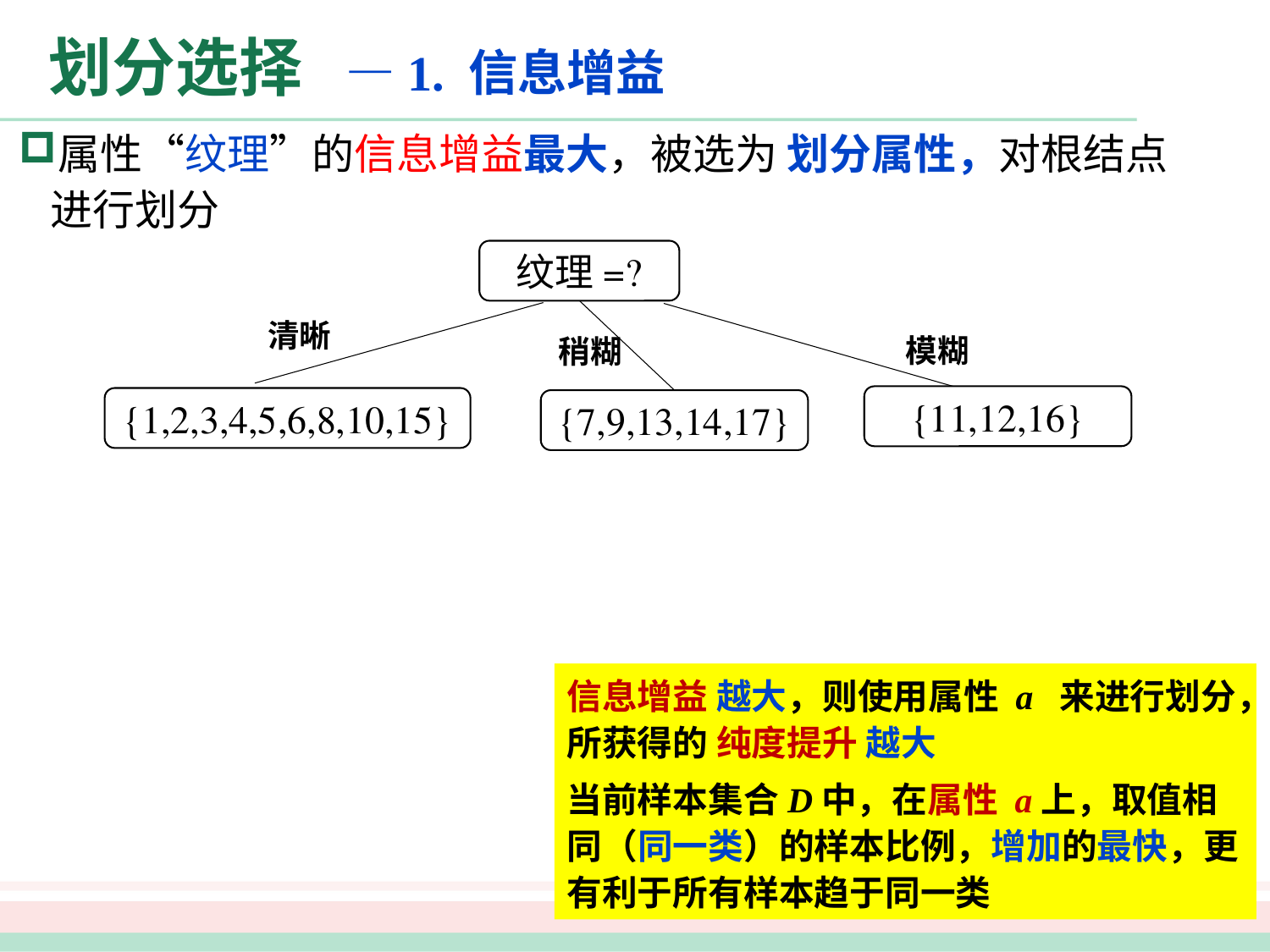

# 划分选择   —1. 信息增益
属性“纹理”的信息增益最大，被选为 划分属性，对根结点进行划分
纹理=?
清晰
模糊
稍糊
{11,12,16}
{1,2,3,4,5,6,8,10,15}
{7,9,13,14,17}
信息增益 越大，则使用属性 a  来进行划分，所获得的 纯度提升 越大
当前样本集合D中，在属性 a上，取值相同（同一类）的样本比例，增加的最快，更有利于所有样本趋于同一类